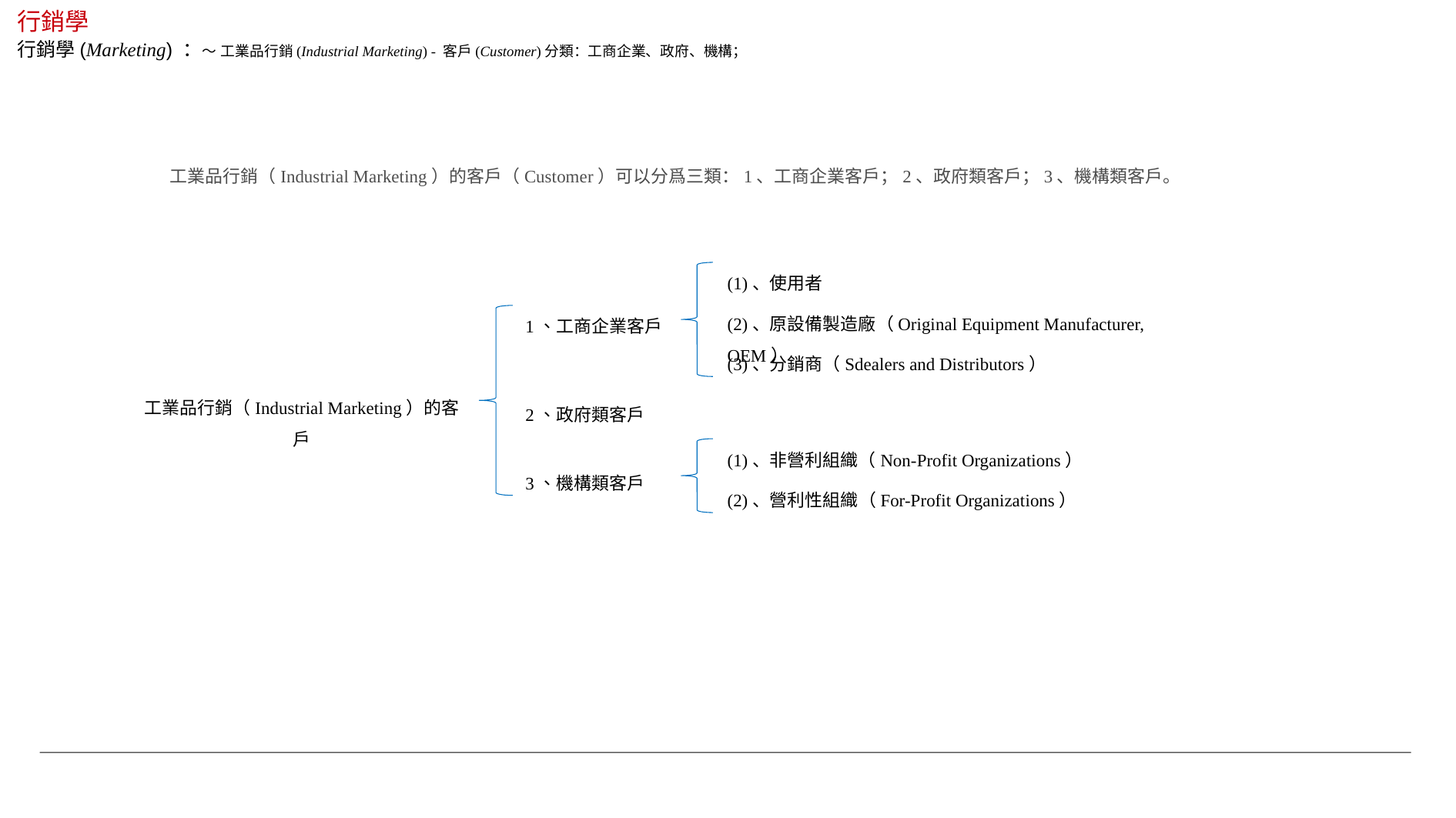

行銷學
行銷學(Marketing) ：～ 工業品行銷(Industrial Marketing) - 客戶(Customer)分類：工商企業、政府、機構；
工業品行銷（Industrial Marketing）的客戶（Customer）可以分爲三類：1、工商企業客戶；2、政府類客戶；3、機構類客戶。
(1)、使用者

(2)、原設備製造廠（Original Equipment Manufacturer, OEM）
1、工商企業客戶

(3)、分銷商（Sdealers and Distributors）
工業品行銷（Industrial Marketing）的客戶
2、政府類客戶
(1)、非營利組織（Non-Profit Organizations）

3、機構類客戶
(2)、營利性組織（For-Profit Organizations）